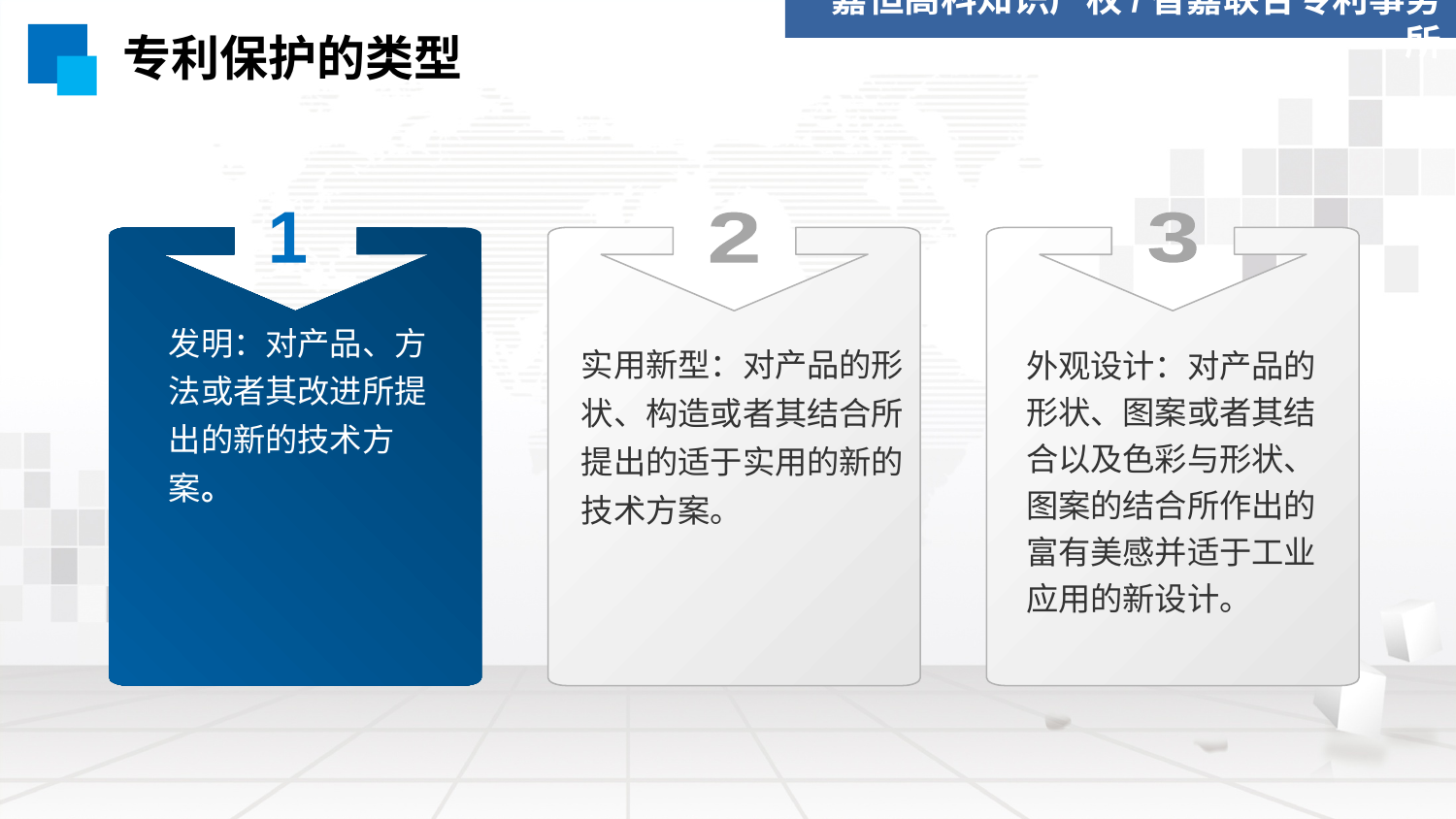

嘉恒高科知识产权/智嘉联合专利事务所
专利保护的类型
1
2
3

发明：对产品、方法或者其改进所提出的新的技术方案。
实用新型：对产品的形状、构造或者其结合所提出的适于实用的新的技术方案。
外观设计：对产品的形状、图案或者其结合以及色彩与形状、图案的结合所作出的富有美感并适于工业应用的新设计。